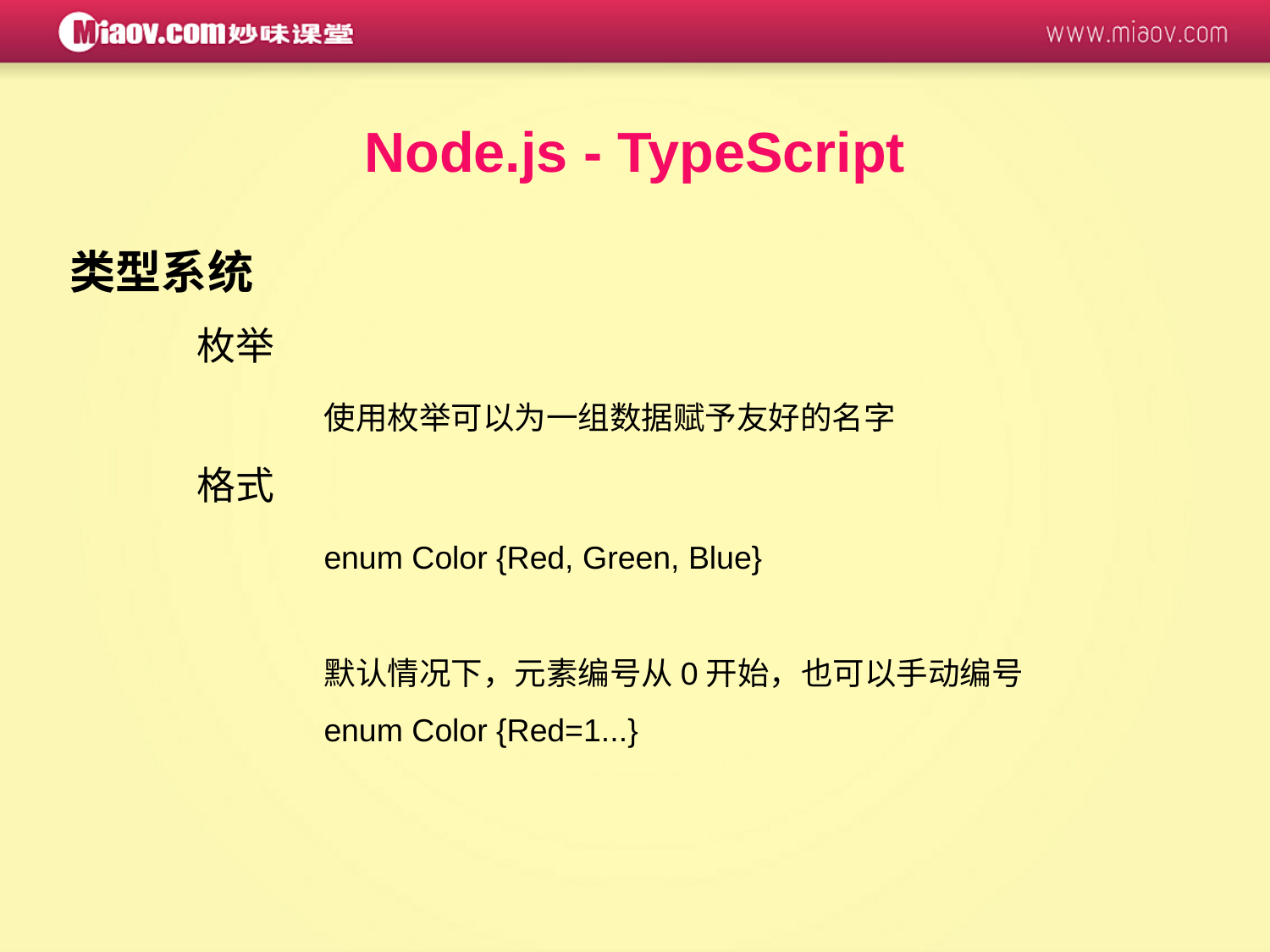

Node.js - TypeScript
类型系统
	枚举
		使用枚举可以为一组数据赋予友好的名字
	格式
		enum Color {Red, Green, Blue}

		默认情况下，元素编号从0开始，也可以手动编号
		enum Color {Red=1...}